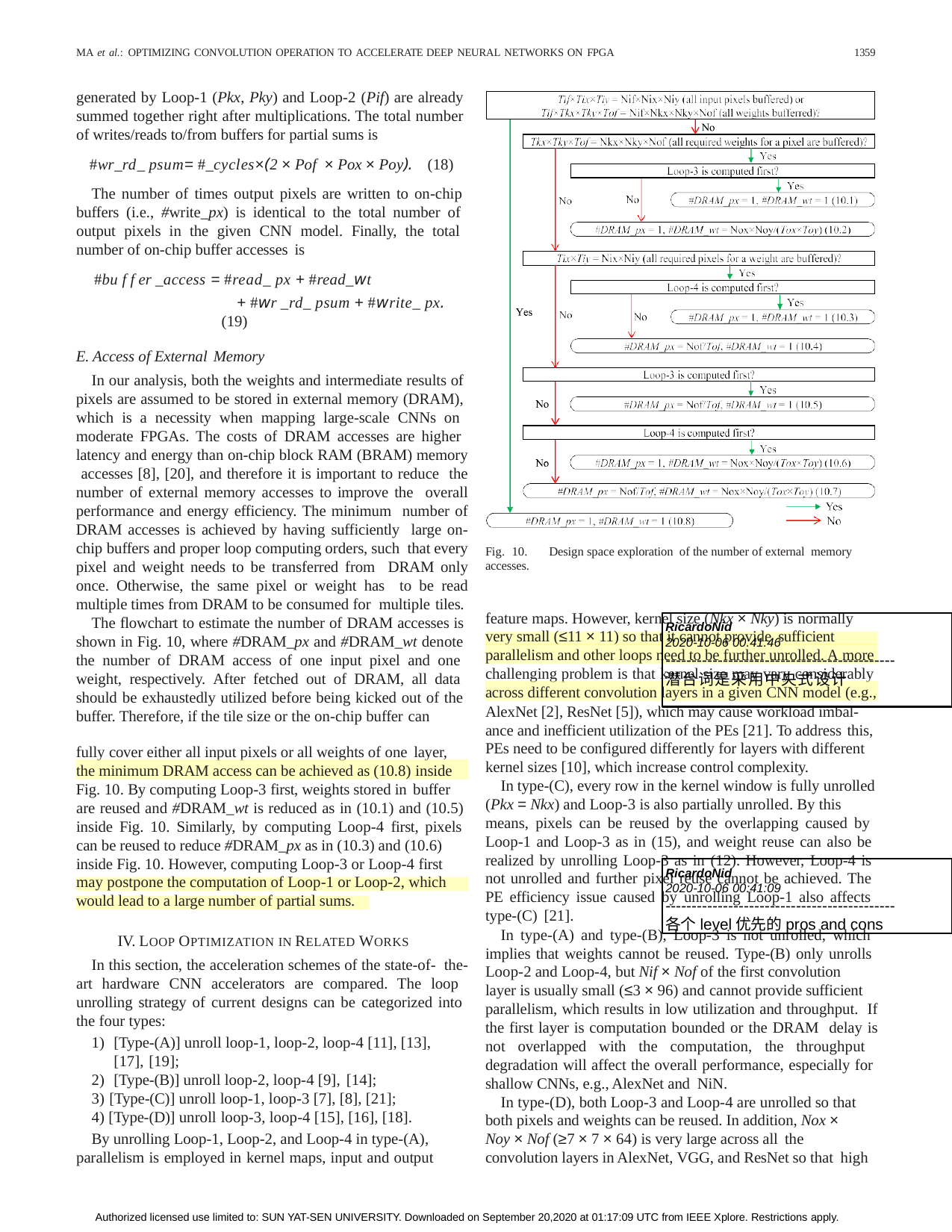

MA et al.: OPTIMIZING CONVOLUTION OPERATION TO ACCELERATE DEEP NEURAL NETWORKS ON FPGA
1359
generated by Loop-1 (Pkx, Pky) and Loop-2 (Pif) are already  summed together right after multiplications. The total number  of writes/reads to/from buffers for partial sums is
#wr_rd_ psum= #_cycles×(2 × Pof  × Pox × Poy).	(18)
The number of times output pixels are written to on-chip  buffers (i.e., #write_px) is identical to the total number of  output pixels in the given CNN model. Finally, the total  number of on-chip buffer accesses is
#bu f f er _access = #read_ px + #read_wt
+ #wr _rd_ psum + #write_ px. (19)

E. Access of External Memory
In our analysis, both the weights and intermediate results of  pixels are assumed to be stored in external memory (DRAM),  which is a necessity when mapping large-scale CNNs on  moderate FPGAs. The costs of DRAM accesses are higher  latency and energy than on-chip block RAM (BRAM) memory  accesses [8], [20], and therefore it is important to reduce  the number of external memory accesses to improve the  overall performance and energy efficiency. The minimum  number of DRAM accesses is achieved by having sufficiently  large on-chip buffers and proper loop computing orders, such  that every pixel and weight needs to be transferred from  DRAM only once. Otherwise, the same pixel or weight has  to be read multiple times from DRAM to be consumed for  multiple tiles.
The flowchart to estimate the number of DRAM accesses is  shown in Fig. 10, where #DRAM_px and #DRAM_wt denote  the number of DRAM access of one input pixel and one  weight, respectively. After fetched out of DRAM, all data  should be exhaustedly utilized before being kicked out of the  buffer. Therefore, if the tile size or the on-chip buffer can

Fig.  10.	Design space exploration  of the number of external  memory  accesses.
feature maps. However, kernel size (Nkx × Nky) is normally
RicardoNid
2020-10-06 00:41:46
--------------------------------------------
潜台词是采用中央式设计

very small (≤11 × 11) so that it cannot provide sufficient
parallelism and other loops need to be further unrolled. A more
challenging problem is that kernel size may vary considerably
across different convolution layers in a given CNN model (e.g.,
AlexNet [2], ResNet [5]), which may cause workload imbal-  ance and inefficient utilization of the PEs [21]. To address this,
PEs need to be configured differently for layers with different  kernel sizes [10], which increase control complexity.
In type-(C), every row in the kernel window is fully unrolled
fully cover either all input pixels or all weights of one layer,
the minimum DRAM access can be achieved as (10.8) inside
Fig. 10. By computing Loop-3 first, weights stored in buffer
(Pkx = Nkx) and Loop-3 is also partially unrolled. By this
are reused and #DRAM_wt is reduced as in (10.1) and (10.5)  inside Fig. 10. Similarly, by computing Loop-4 first, pixels  can be reused to reduce #DRAM_px as in (10.3) and (10.6)
means, pixels can be reused by the overlapping caused by  Loop-1 and Loop-3 as in (15), and weight reuse can also be  realized by unrolling Loop-3 as in (12). However, Loop-4 is  not unrolled and further pixel reuse cannot be achieved. The  PE efficiency issue caused by unrolling Loop-1 also affects  type-(C) [21].
In type-(A) and type-(B), Loop-3 is not unrolled, which  implies that weights cannot be reused. Type-(B) only unrolls
inside Fig. 10. However, computing Loop-3 or Loop-4 first
RicardoNid
2020-10-06 00:41:09
--------------------------------------------
各个level优先的pros and cons
may postpone the computation of Loop-1 or Loop-2, which
would lead to a large number of partial sums.
IV. LOOP OPTIMIZATION IN RELATED WORKS
In this section, the acceleration schemes of the state-of-  the-art hardware CNN accelerators are compared. The loop  unrolling strategy of current designs can be categorized into  the four types:
[Type-(A)] unroll loop-1, loop-2, loop-4 [11], [13],  [17], [19];
[Type-(B)] unroll loop-2, loop-4 [9], [14];
3) [Type-(C)] unroll loop-1, loop-3 [7], [8], [21];
4) [Type-(D)] unroll loop-3, loop-4 [15], [16], [18].
By unrolling Loop-1, Loop-2, and Loop-4 in type-(A),  parallelism is employed in kernel maps, input and output
Loop-2 and Loop-4, but Nif × Nof of the first convolution
layer is usually small (≤3 × 96) and cannot provide sufficient
parallelism, which results in low utilization and throughput.  If the first layer is computation bounded or the DRAM  delay is not overlapped with the computation, the throughput  degradation will affect the overall performance, especially for  shallow CNNs, e.g., AlexNet and NiN.
In type-(D), both Loop-3 and Loop-4 are unrolled so that
both pixels and weights can be reused. In addition, Nox ×
Noy × Nof (≥7 × 7 × 64) is very large across all the
convolution layers in AlexNet, VGG, and ResNet so that high
Authorized licensed use limited to: SUN YAT-SEN UNIVERSITY. Downloaded on September 20,2020 at 01:17:09 UTC from IEEE Xplore. Restrictions apply.